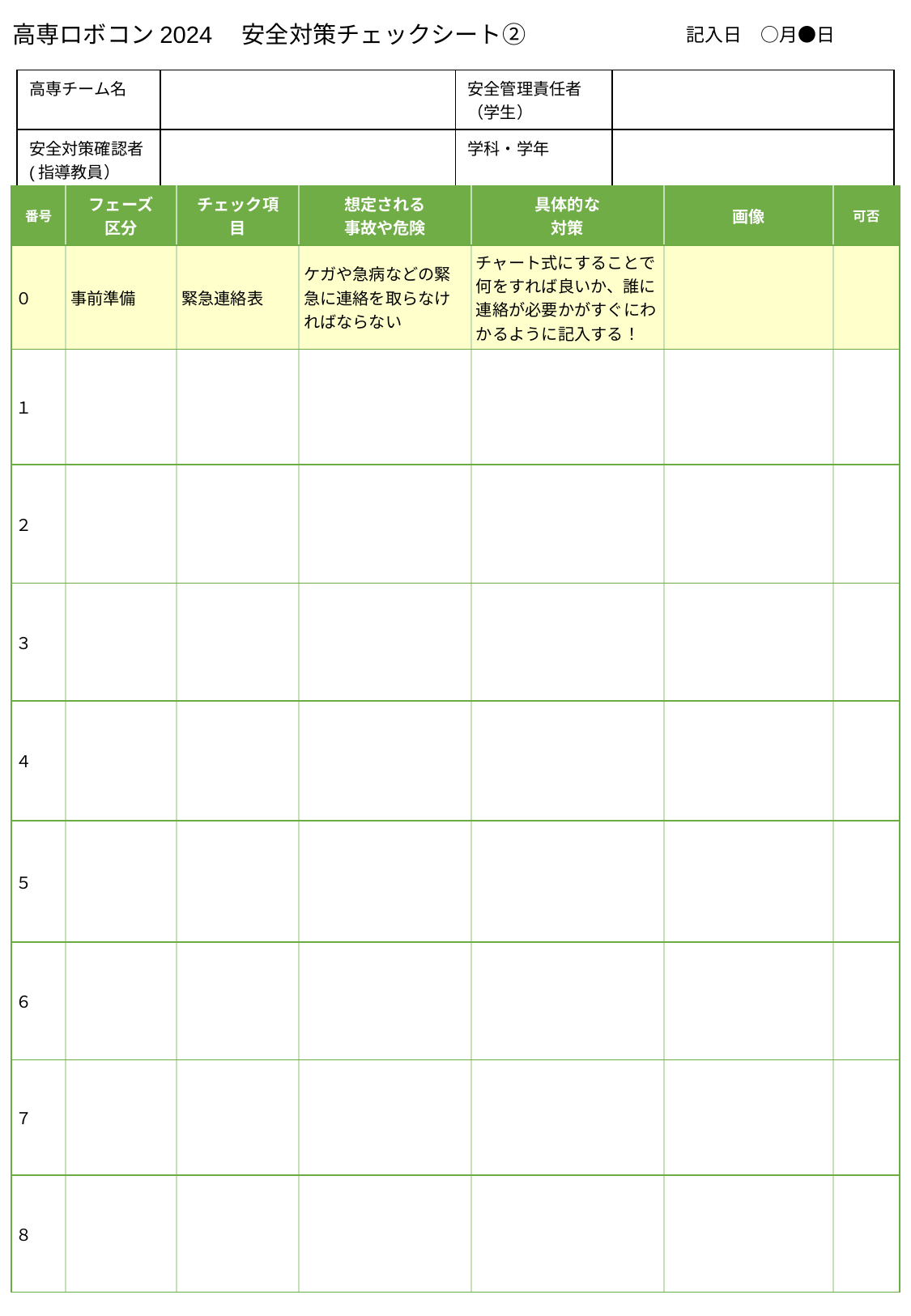

記入日　○月●日
高専ロボコン2024　安全対策チェックシート②
| 高専チーム名 |  | 安全管理責任者 （学生） |  |
| --- | --- | --- | --- |
| 安全対策確認者 (指導教員） |  | 学科・学年 |  |
| 番号 | フェーズ 区分 | チェック項目 | 想定される 事故や危険 | 具体的な 対策 | 画像 | 可否 |
| --- | --- | --- | --- | --- | --- | --- |
| ０ | 事前準備 | 緊急連絡表 | ケガや急病などの緊急に連絡を取らなければならない | チャート式にすることで何をすれば良いか、誰に連絡が必要かがすぐにわかるように記入する！ |  |  |
| １ |  |  |  |  |  |  |
| ２ |  |  |  |  |  |  |
| ３ |  |  |  |  |  |  |
| ４ |  |  |  |  |  |  |
| ５ |  |  |  |  |  |  |
| ６ |  |  |  |  |  |  |
| ７ |  |  |  |  |  |  |
| ８ |  |  |  |  |  |  |
|  |  |
| --- | --- |